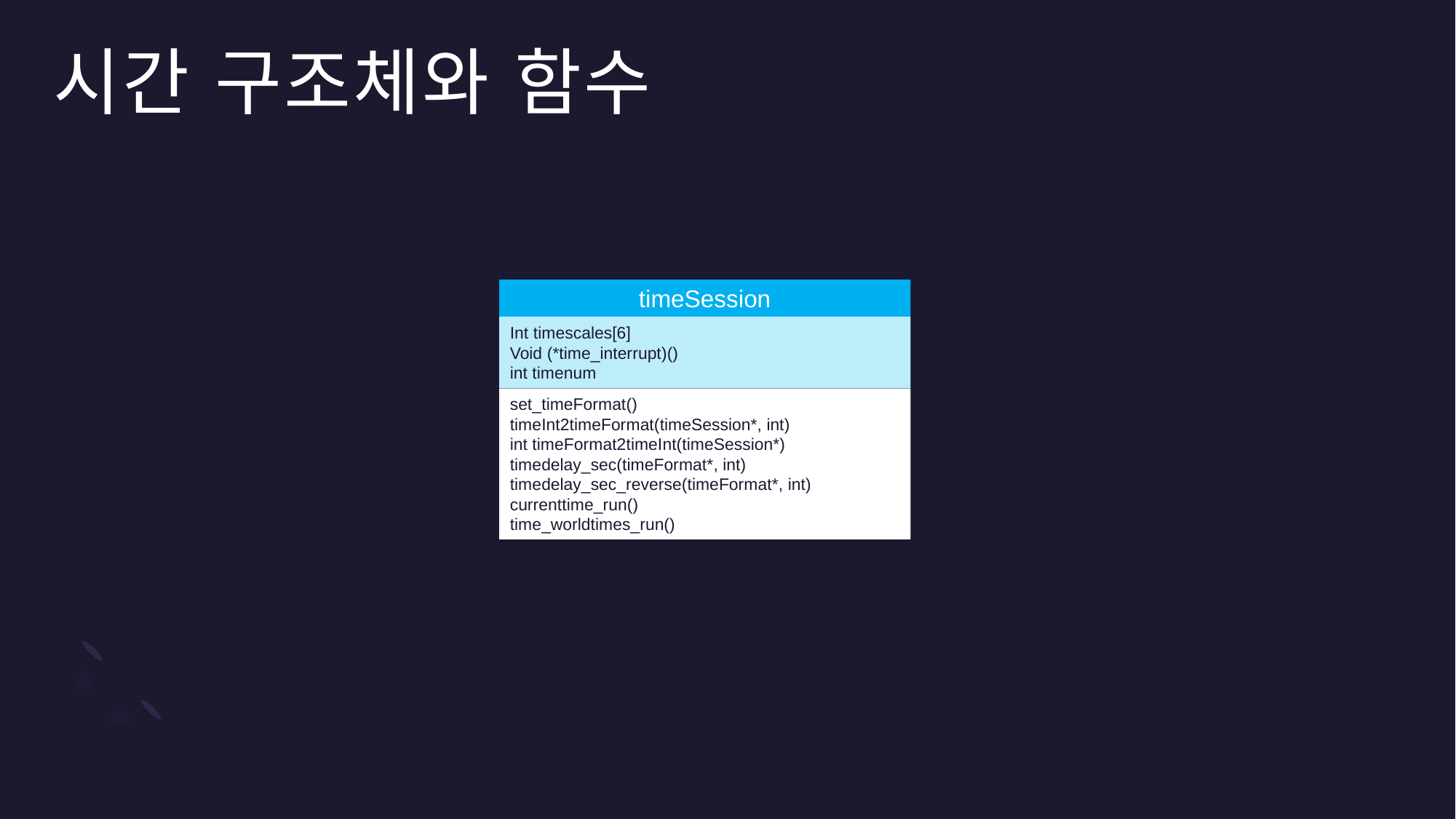

시간 구조체와 함수
timeSession
Int timescales[6]
Void (*time_interrupt)()
int timenum
set_timeFormat()
timeInt2timeFormat(timeSession*, int)
int timeFormat2timeInt(timeSession*)
timedelay_sec(timeFormat*, int)
timedelay_sec_reverse(timeFormat*, int)
currenttime_run()
time_worldtimes_run()